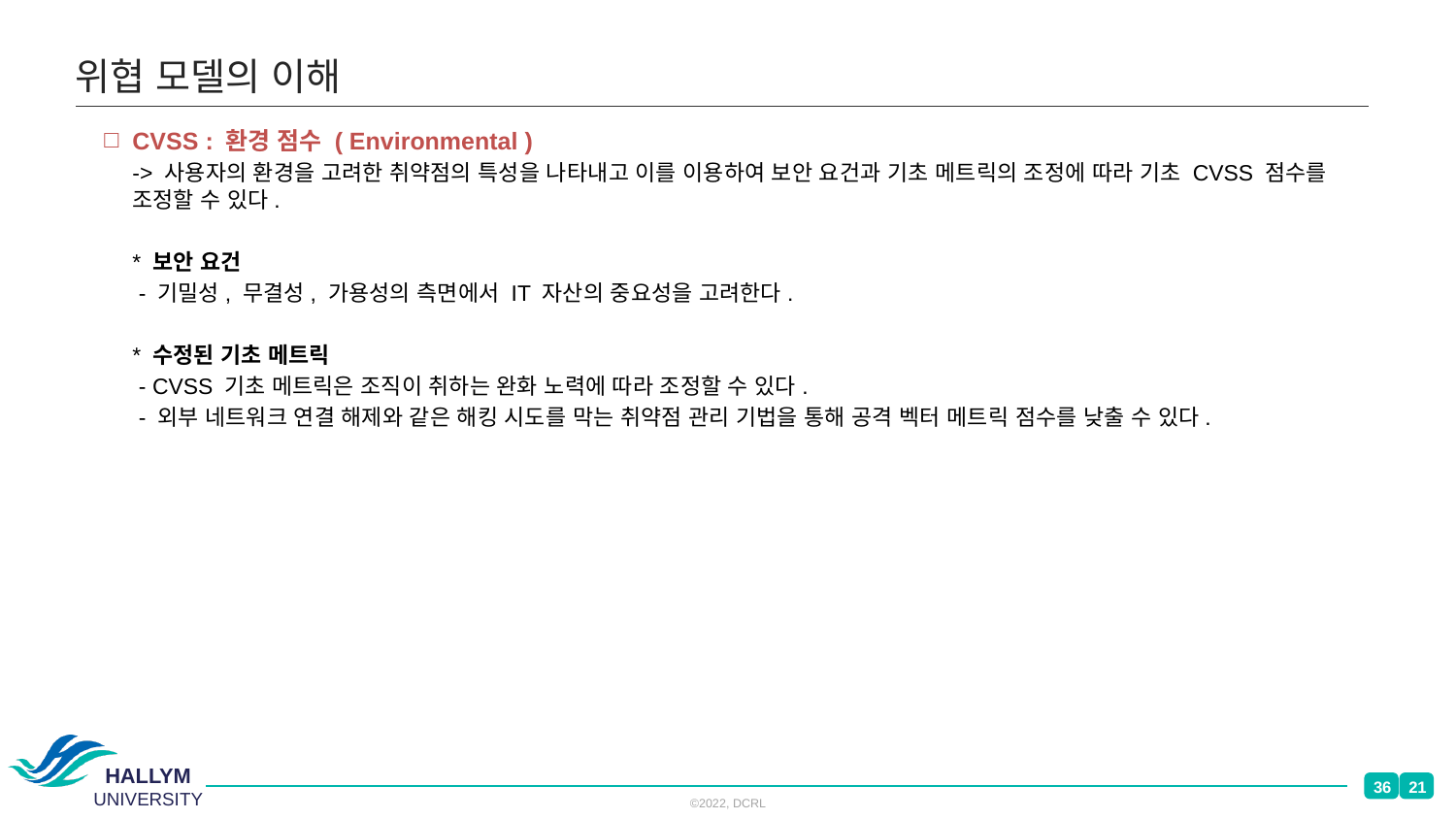

# 위협 모델의 이해
CVSS : 환경 점수 ( Environmental )
-> 사용자의 환경을 고려한 취약점의 특성을 나타내고 이를 이용하여 보안 요건과 기초 메트릭의 조정에 따라 기초 CVSS 점수를 조정할 수 있다.

* 보안 요건
 - 기밀성, 무결성, 가용성의 측면에서 IT 자산의 중요성을 고려한다.

* 수정된 기초 메트릭
 - CVSS 기초 메트릭은 조직이 취하는 완화 노력에 따라 조정할 수 있다.
 - 외부 네트워크 연결 해제와 같은 해킹 시도를 막는 취약점 관리 기법을 통해 공격 벡터 메트릭 점수를 낮출 수 있다.